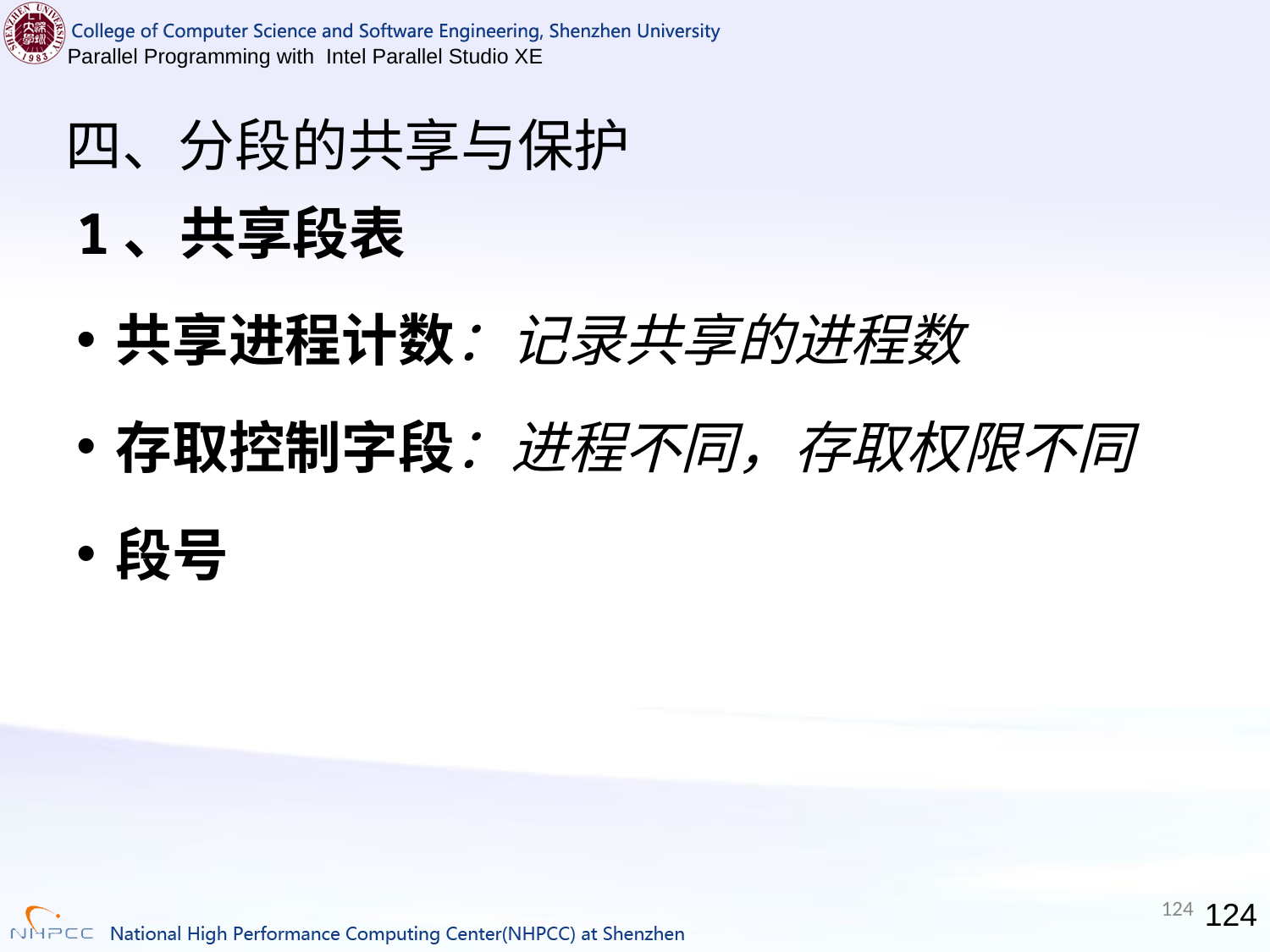

# 四、分段的共享与保护
1、共享段表
共享进程计数：记录共享的进程数
存取控制字段：进程不同，存取权限不同
段号
124
124